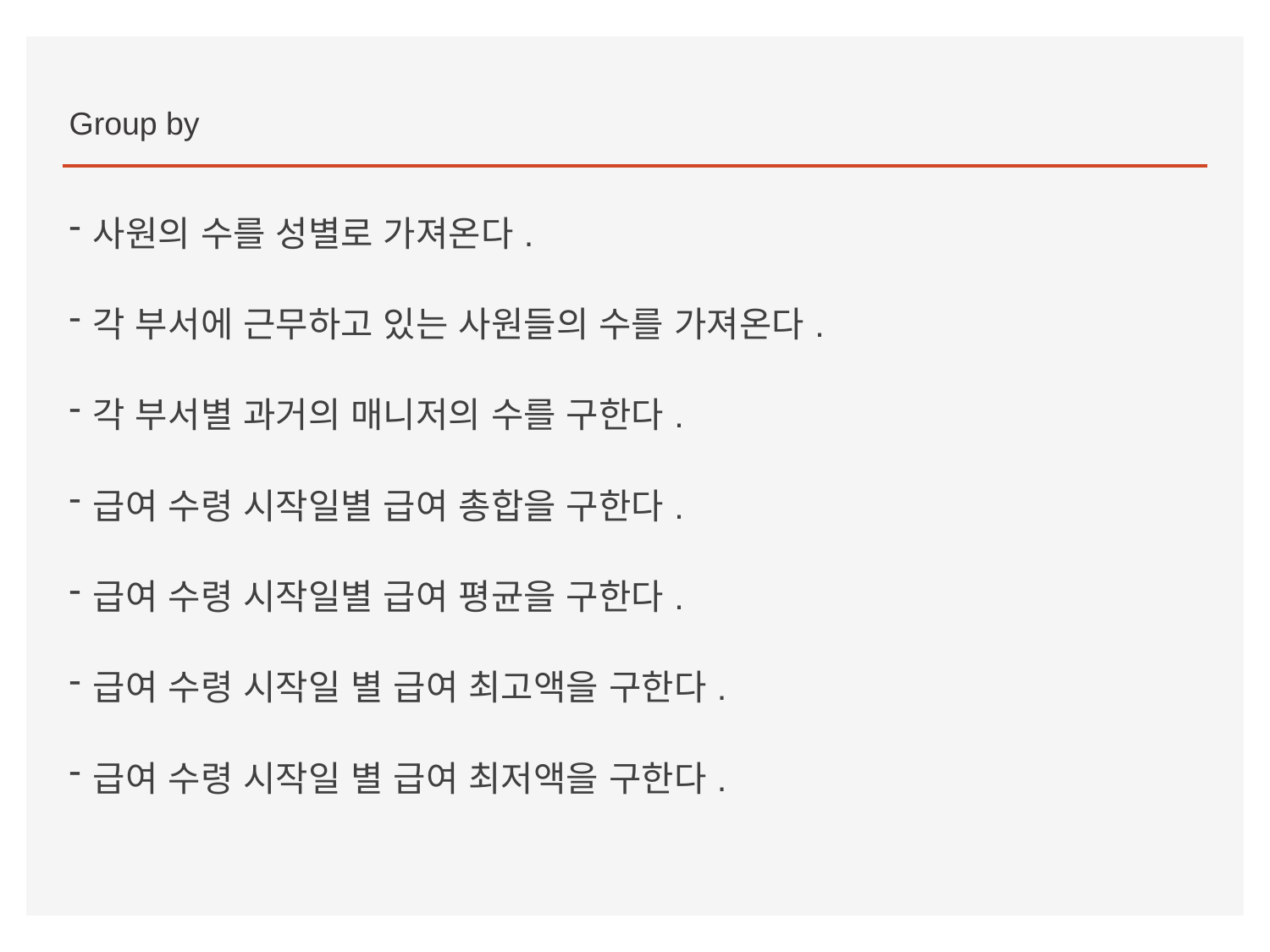

Group by
사원의 수를 성별로 가져온다.
각 부서에 근무하고 있는 사원들의 수를 가져온다.
각 부서별 과거의 매니저의 수를 구한다.
급여 수령 시작일별 급여 총합을 구한다.
급여 수령 시작일별 급여 평균을 구한다.
급여 수령 시작일 별 급여 최고액을 구한다.
급여 수령 시작일 별 급여 최저액을 구한다.